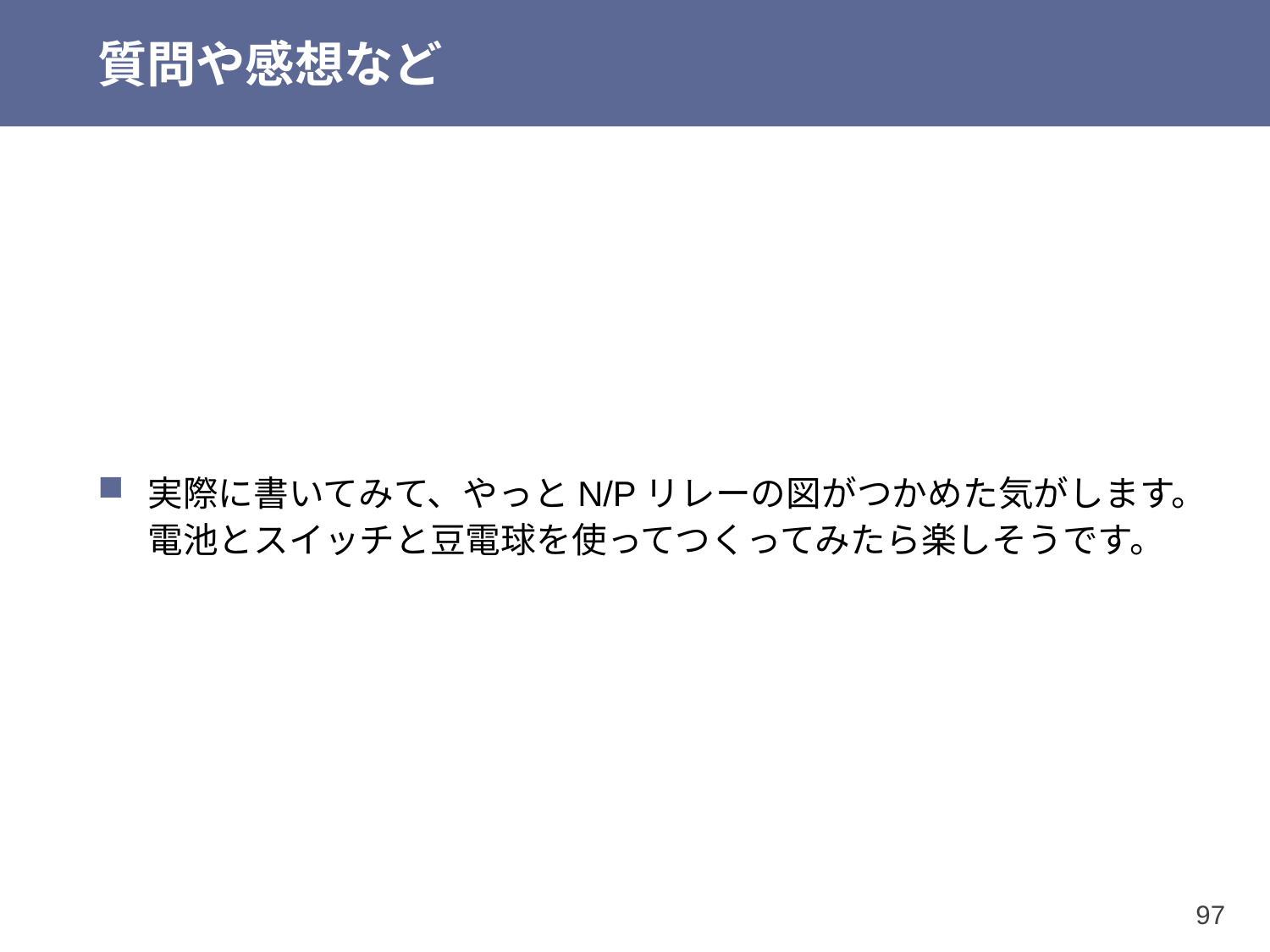

# 質問や感想など
実際に書いてみて、やっとN/Pリレーの図がつかめた気がします。電池とスイッチと豆電球を使ってつくってみたら楽しそうです。